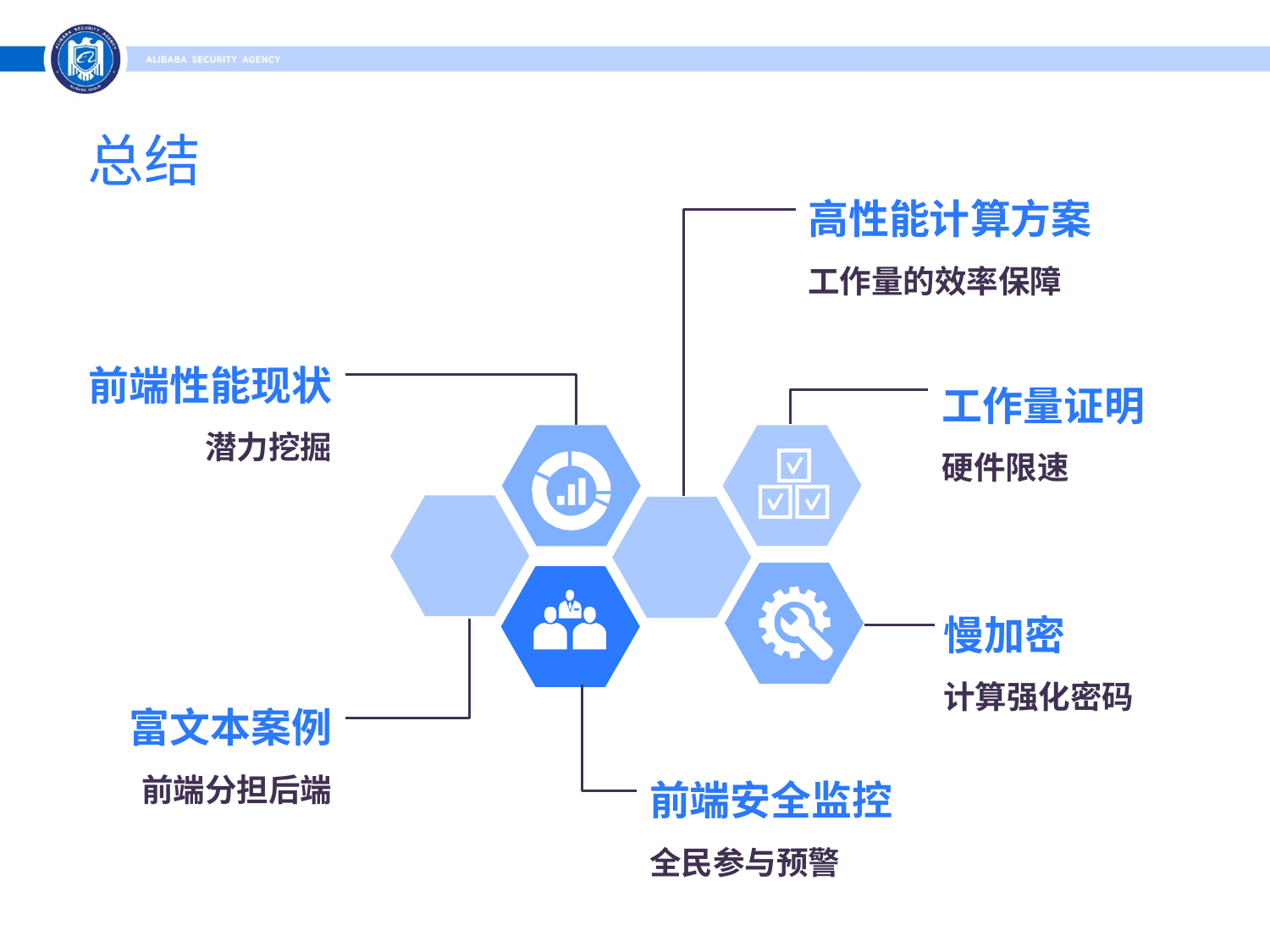

总结
高性能计算方案
工作量的效率保障

前端性能现状
潜力挖掘
工作量证明
硬件限速

慢加密
计算强化密码

富文本案例
前端分担后端

前端安全监控
全民参与预警